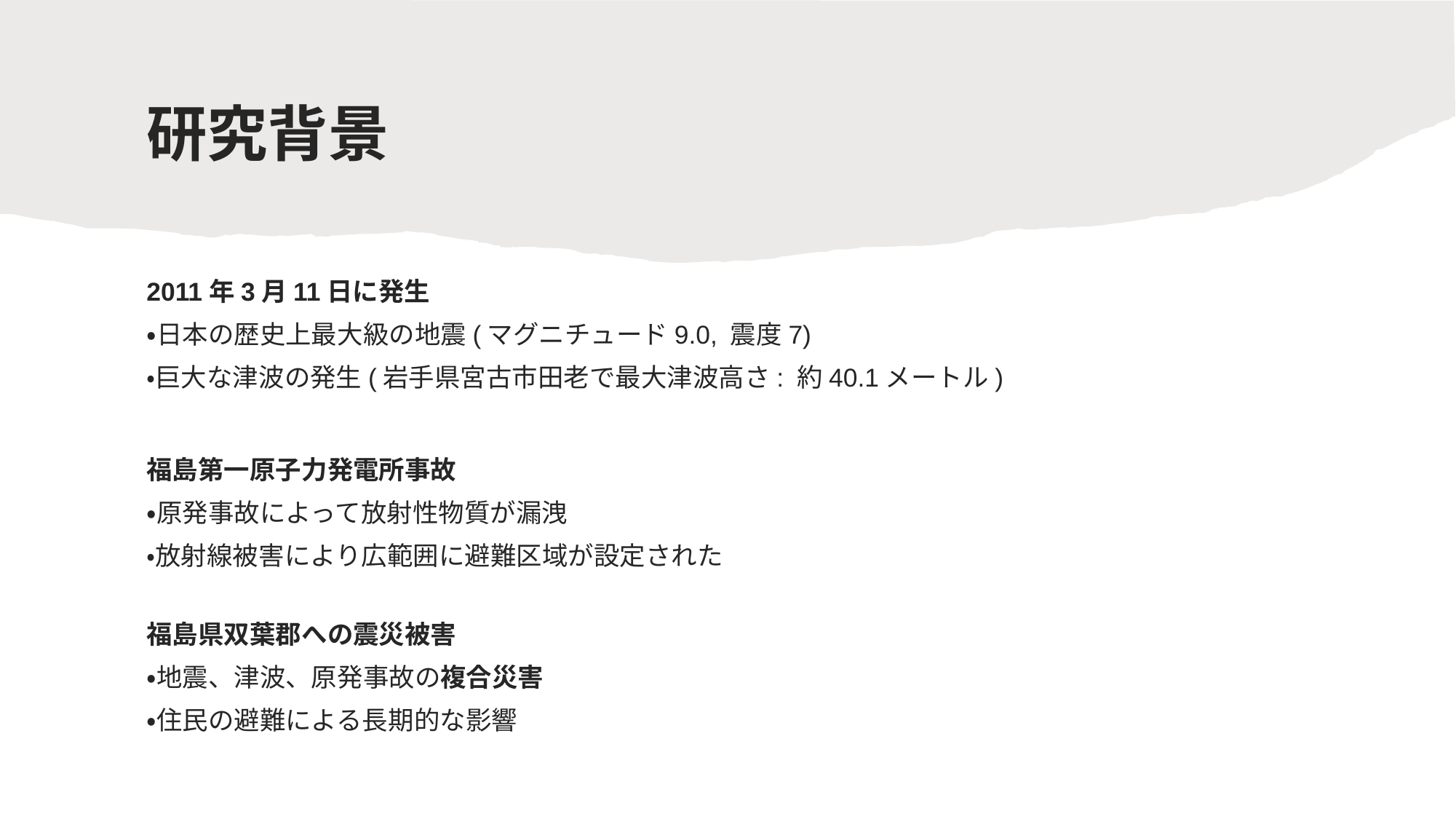

# 研究背景
2011年3月11日に発生
・日本の歴史上最大級の地震(マグニチュード9.0, 震度7)
・巨大な津波の発生(岩手県宮古市田老で最大津波高さ: 約40.1メートル)

福島第一原子力発電所事故
・原発事故によって放射性物質が漏洩
・放射線被害により広範囲に避難区域が設定された

福島県双葉郡への震災被害
・地震、津波、原発事故の複合災害
・住民の避難による長期的な影響